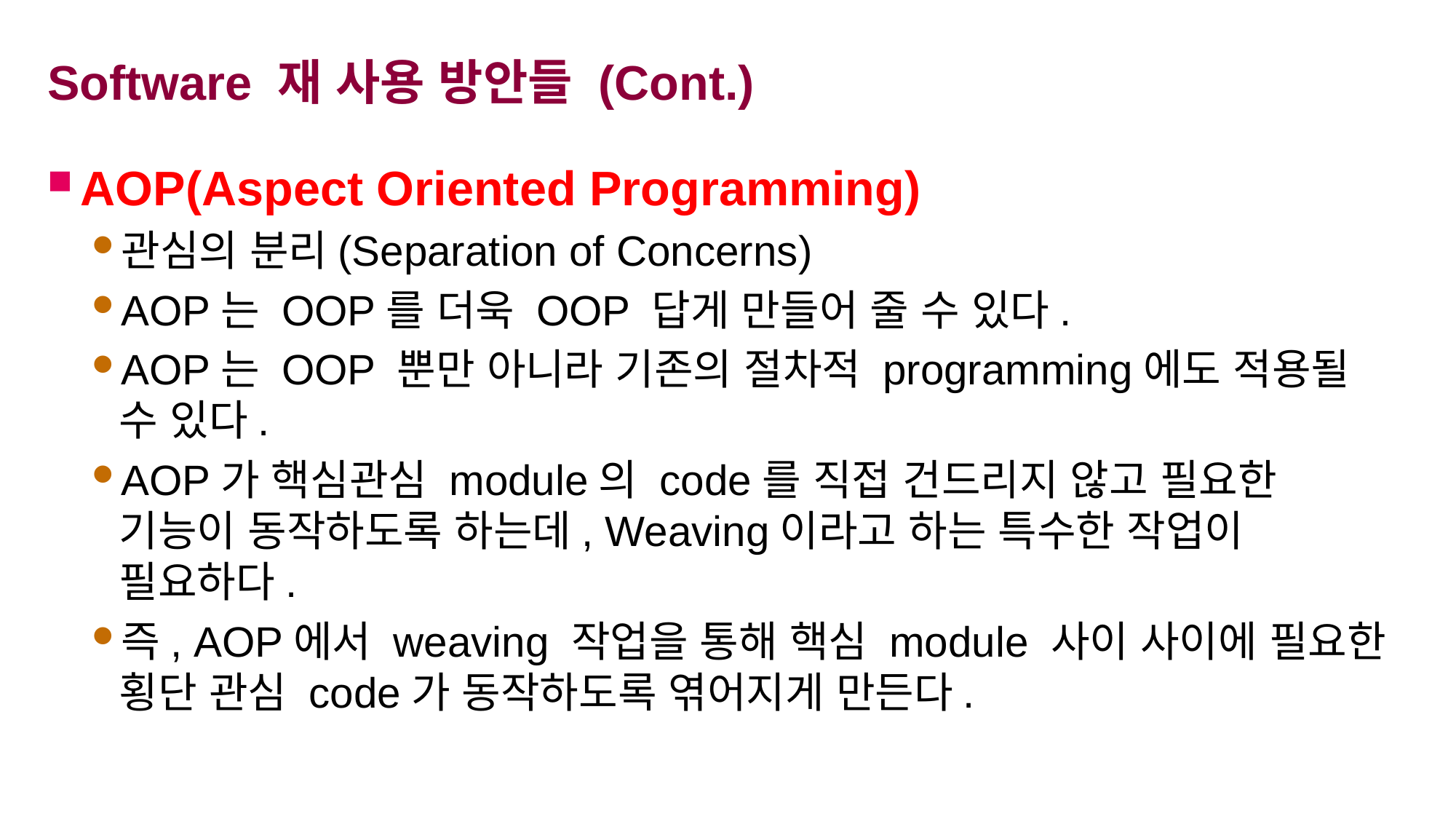

# Software 재 사용 방안들 (Cont.)
AOP(Aspect Oriented Programming)
관심의 분리(Separation of Concerns)
AOP는 OOP를 더욱 OOP 답게 만들어 줄 수 있다.
AOP는 OOP 뿐만 아니라 기존의 절차적 programming에도 적용될 수 있다.
AOP가 핵심관심 module의 code를 직접 건드리지 않고 필요한 기능이 동작하도록 하는데, Weaving이라고 하는 특수한 작업이 필요하다.
즉, AOP에서 weaving 작업을 통해 핵심 module 사이 사이에 필요한 횡단 관심 code가 동작하도록 엮어지게 만든다.